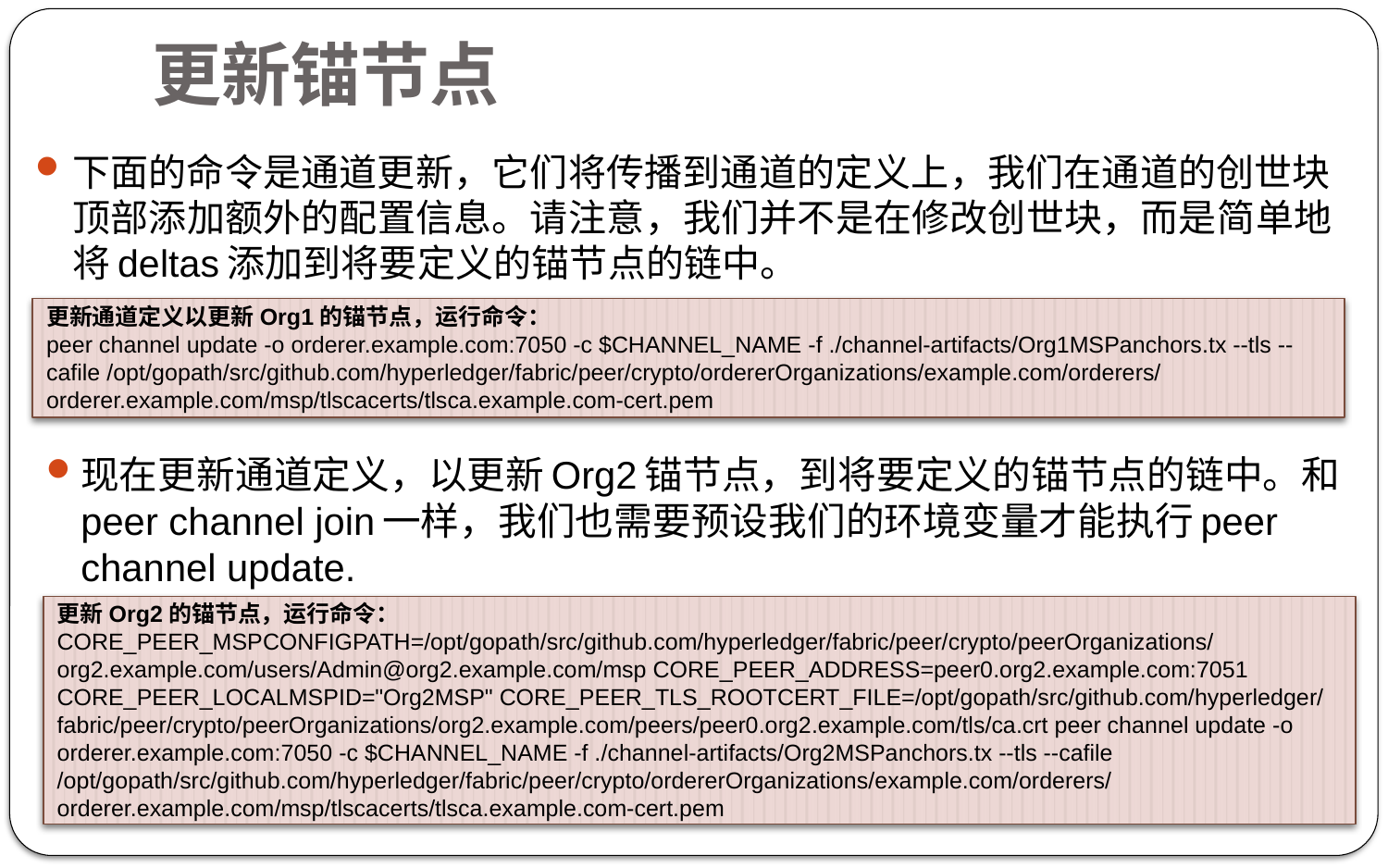

# 更新锚节点
下面的命令是通道更新，它们将传播到通道的定义上，我们在通道的创世块顶部添加额外的配置信息。请注意，我们并不是在修改创世块，而是简单地将deltas添加到将要定义的锚节点的链中。
更新通道定义以更新Org1的锚节点，运行命令：
peer channel update -o orderer.example.com:7050 -c $CHANNEL_NAME -f ./channel-artifacts/Org1MSPanchors.tx --tls --cafile /opt/gopath/src/github.com/hyperledger/fabric/peer/crypto/ordererOrganizations/example.com/orderers/orderer.example.com/msp/tlscacerts/tlsca.example.com-cert.pem
现在更新通道定义，以更新Org2锚节点，到将要定义的锚节点的链中。和peer channel join一样，我们也需要预设我们的环境变量才能执行peer channel update.
更新Org2的锚节点，运行命令：
CORE_PEER_MSPCONFIGPATH=/opt/gopath/src/github.com/hyperledger/fabric/peer/crypto/peerOrganizations/org2.example.com/users/Admin@org2.example.com/msp CORE_PEER_ADDRESS=peer0.org2.example.com:7051 CORE_PEER_LOCALMSPID="Org2MSP" CORE_PEER_TLS_ROOTCERT_FILE=/opt/gopath/src/github.com/hyperledger/fabric/peer/crypto/peerOrganizations/org2.example.com/peers/peer0.org2.example.com/tls/ca.crt peer channel update -o orderer.example.com:7050 -c $CHANNEL_NAME -f ./channel-artifacts/Org2MSPanchors.tx --tls --cafile /opt/gopath/src/github.com/hyperledger/fabric/peer/crypto/ordererOrganizations/example.com/orderers/orderer.example.com/msp/tlscacerts/tlsca.example.com-cert.pem